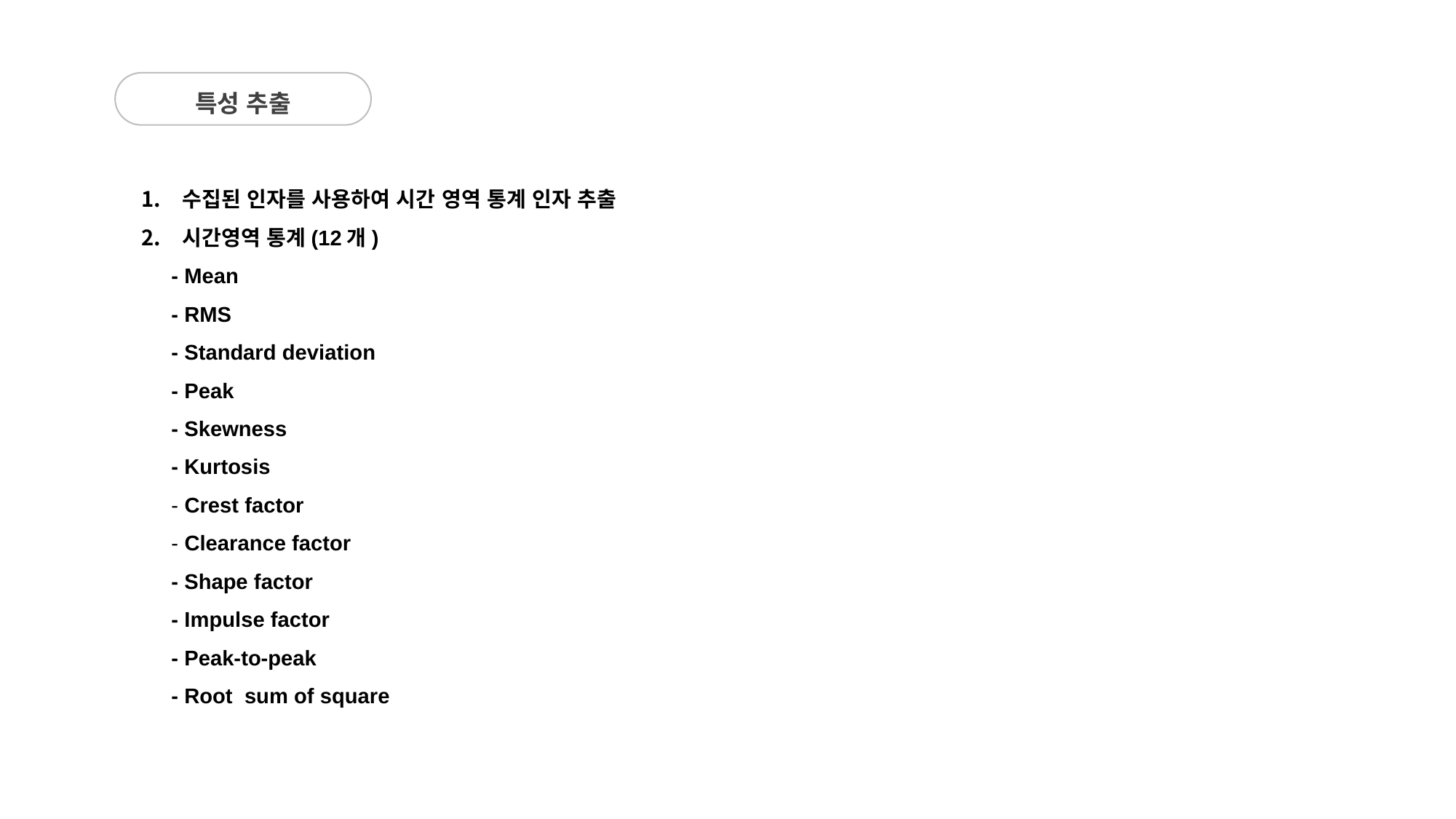

특성 추출
수집된 인자를 사용하여 시간 영역 통계 인자 추출
시간영역 통계(12개)
     - Mean
     - RMS
     - Standard deviation
     - Peak
     - Skewness
     - Kurtosis
     - Crest factor
     - Clearance factor
     - Shape factor
     - Impulse factor
     - Peak-to-peak
     - Root  sum of square